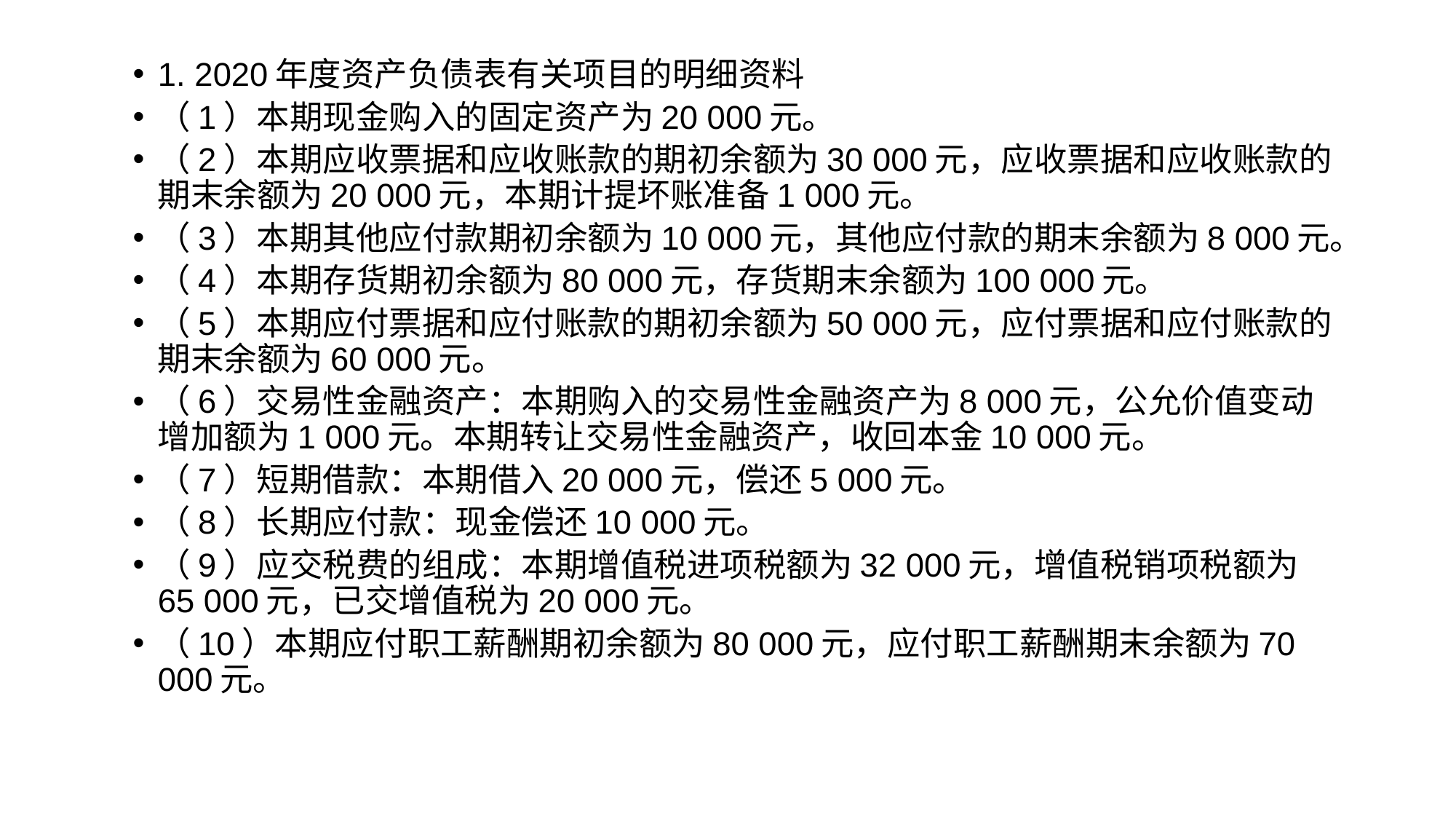

1. 2020年度资产负债表有关项目的明细资料
（1）本期现金购入的固定资产为20 000元。
（2）本期应收票据和应收账款的期初余额为30 000元，应收票据和应收账款的期末余额为20 000元，本期计提坏账准备1 000元。
（3）本期其他应付款期初余额为10 000元，其他应付款的期末余额为8 000元。
（4）本期存货期初余额为80 000元，存货期末余额为100 000元。
（5）本期应付票据和应付账款的期初余额为50 000元，应付票据和应付账款的期末余额为60 000元。
（6）交易性金融资产：本期购入的交易性金融资产为8 000元，公允价值变动增加额为1 000元。本期转让交易性金融资产，收回本金10 000元。
（7）短期借款：本期借入20 000元，偿还5 000元。
（8）长期应付款：现金偿还10 000元。
（9）应交税费的组成：本期增值税进项税额为32 000元，增值税销项税额为65 000元，已交增值税为20 000元。
（10）本期应付职工薪酬期初余额为80 000元，应付职工薪酬期末余额为70 000元。
2023/3/30
78